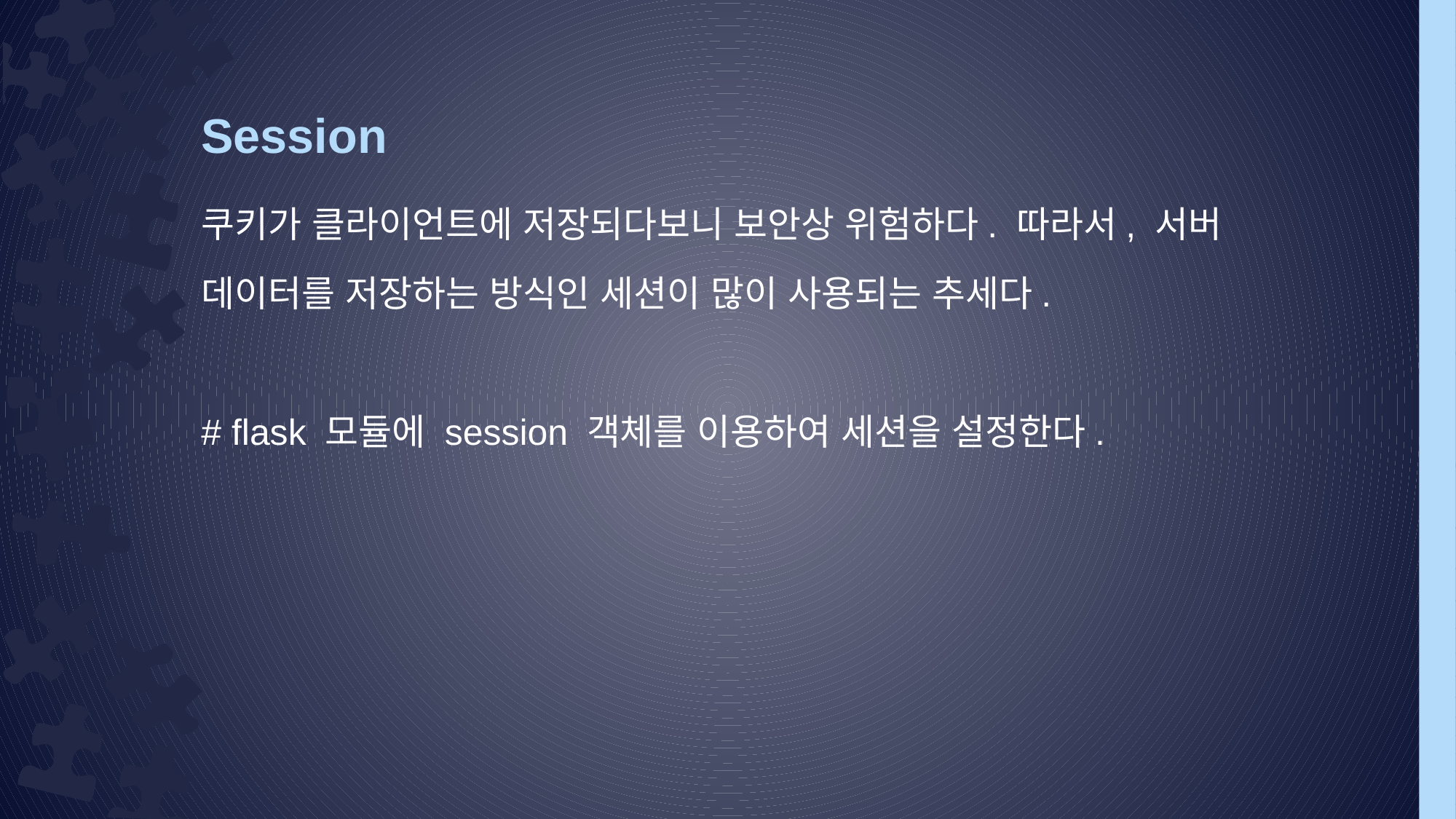

# Session
쿠키가 클라이언트에 저장되다보니 보안상 위험하다. 따라서, 서버
데이터를 저장하는 방식인 세션이 많이 사용되는 추세다.

# flask 모듈에 session 객체를 이용하여 세션을 설정한다.